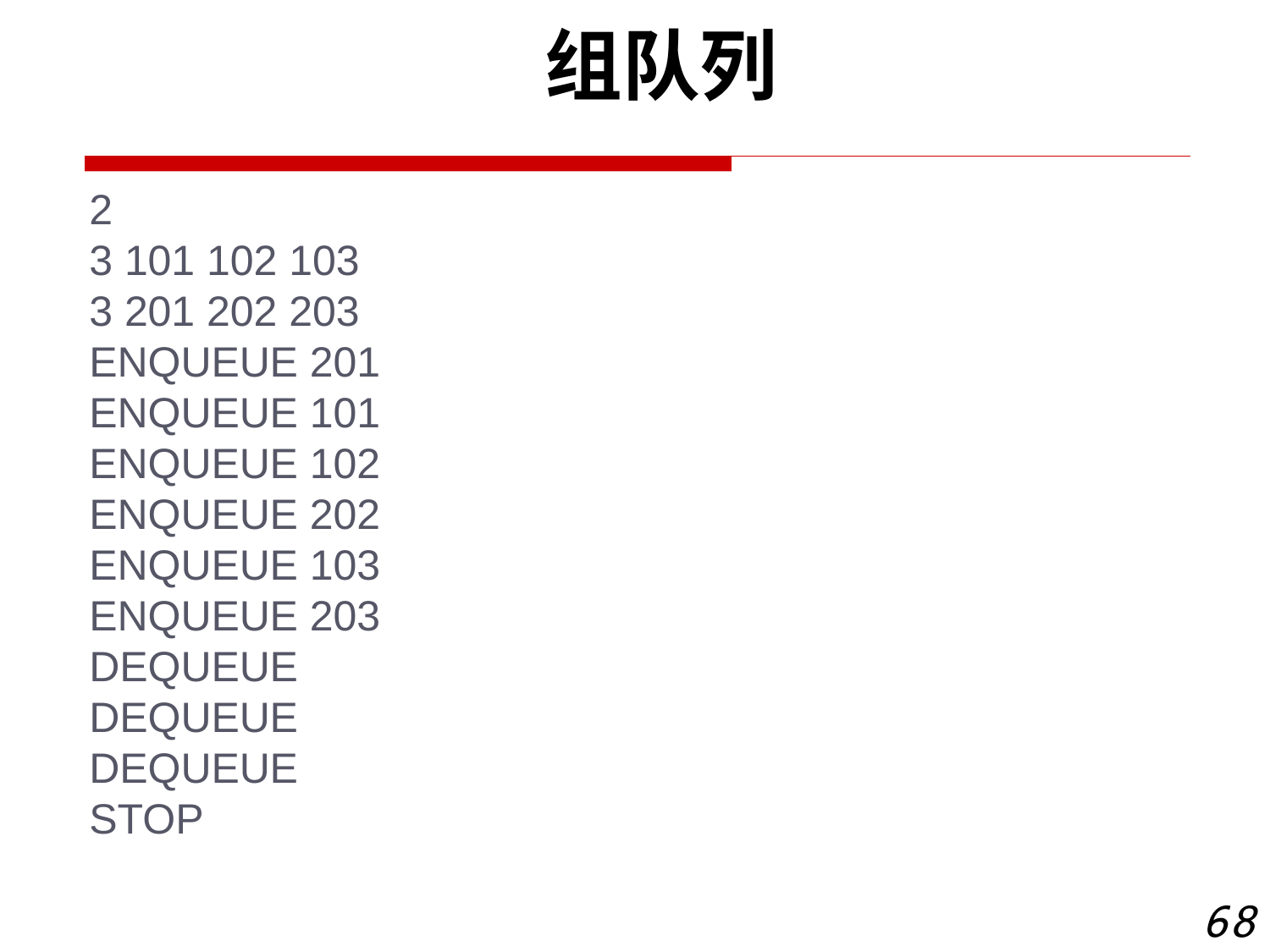

组队列
2
3 101 102 103
3 201 202 203
ENQUEUE 201
ENQUEUE 101
ENQUEUE 102
ENQUEUE 202
ENQUEUE 103
ENQUEUE 203
DEQUEUE
DEQUEUE
DEQUEUE
STOP
68